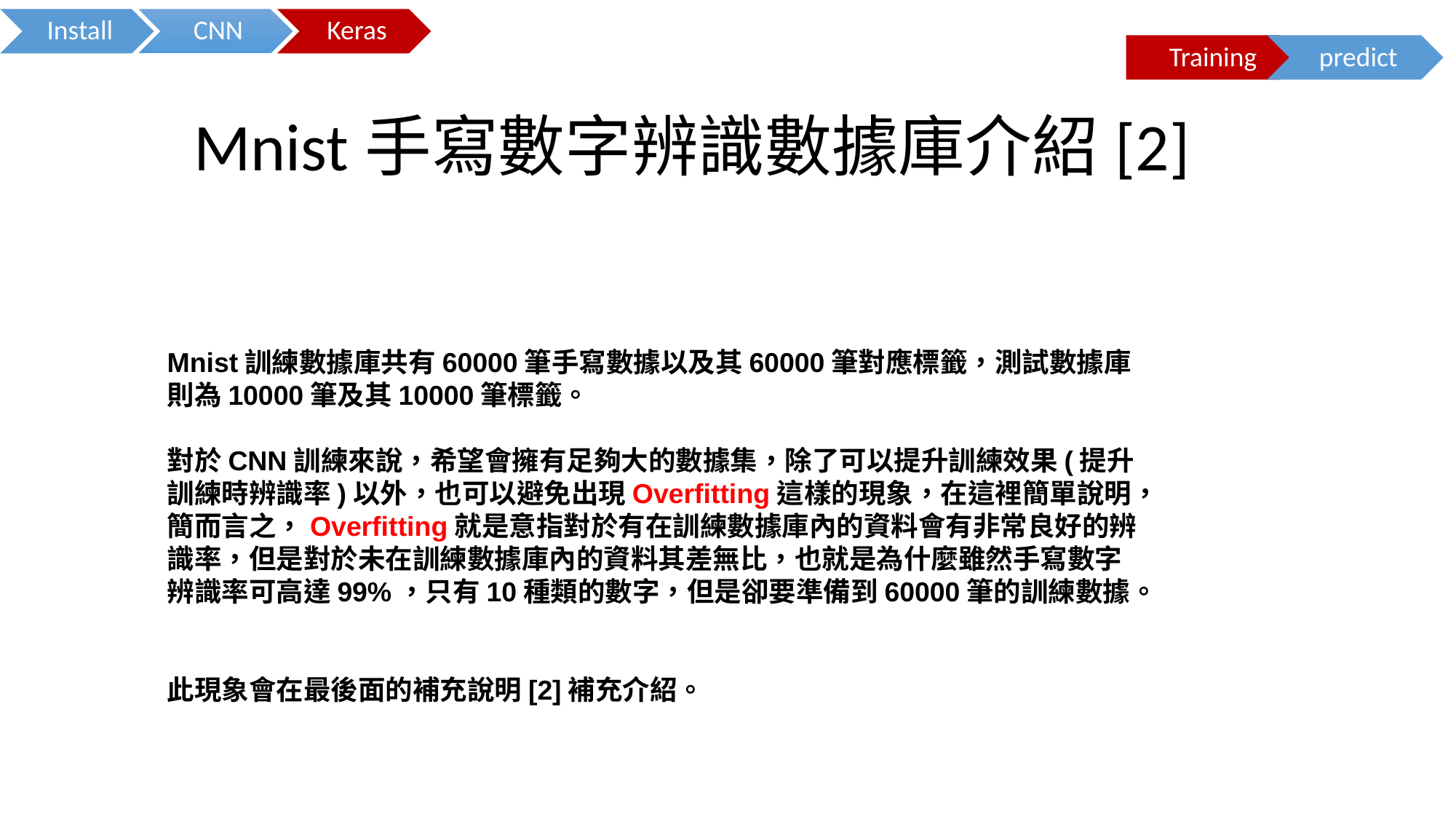

Install
CNN
Keras
Training
predict
Mnist手寫數字辨識數據庫介紹[2]

Mnist訓練數據庫共有60000筆手寫數據以及其60000筆對應標籤，測試數據庫則為10000筆及其10000筆標籤。

對於CNN訓練來說，希望會擁有足夠大的數據集，除了可以提升訓練效果(提升訓練時辨識率)以外，也可以避免出現Overfitting這樣的現象，在這裡簡單說明，簡而言之，Overfitting就是意指對於有在訓練數據庫內的資料會有非常良好的辨識率，但是對於未在訓練數據庫內的資料其差無比，也就是為什麼雖然手寫數字辨識率可高達99%，只有10種類的數字，但是卻要準備到60000筆的訓練數據。

此現象會在最後面的補充說明[2]補充介紹。